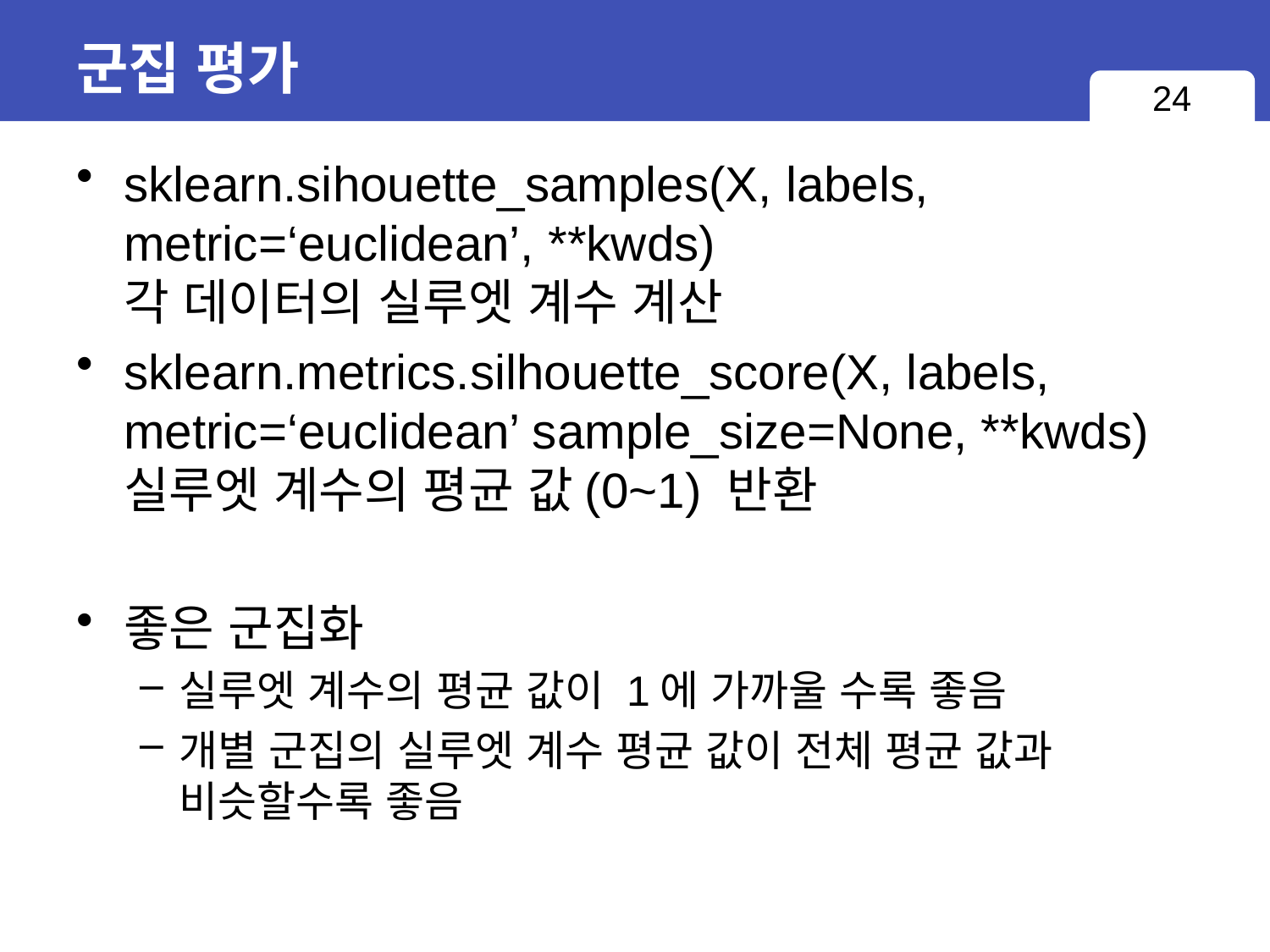

# 군집 평가
24
sklearn.sihouette_samples(X, labels, metric=‘euclidean’, **kwds)
각 데이터의 실루엣 계수 계산
sklearn.metrics.silhouette_score(X, labels, metric=‘euclidean’ sample_size=None, **kwds)
실루엣 계수의 평균 값(0~1) 반환

좋은 군집화
실루엣 계수의 평균 값이 1에 가까울 수록 좋음
개별 군집의 실루엣 계수 평균 값이 전체 평균 값과
비슷할수록 좋음